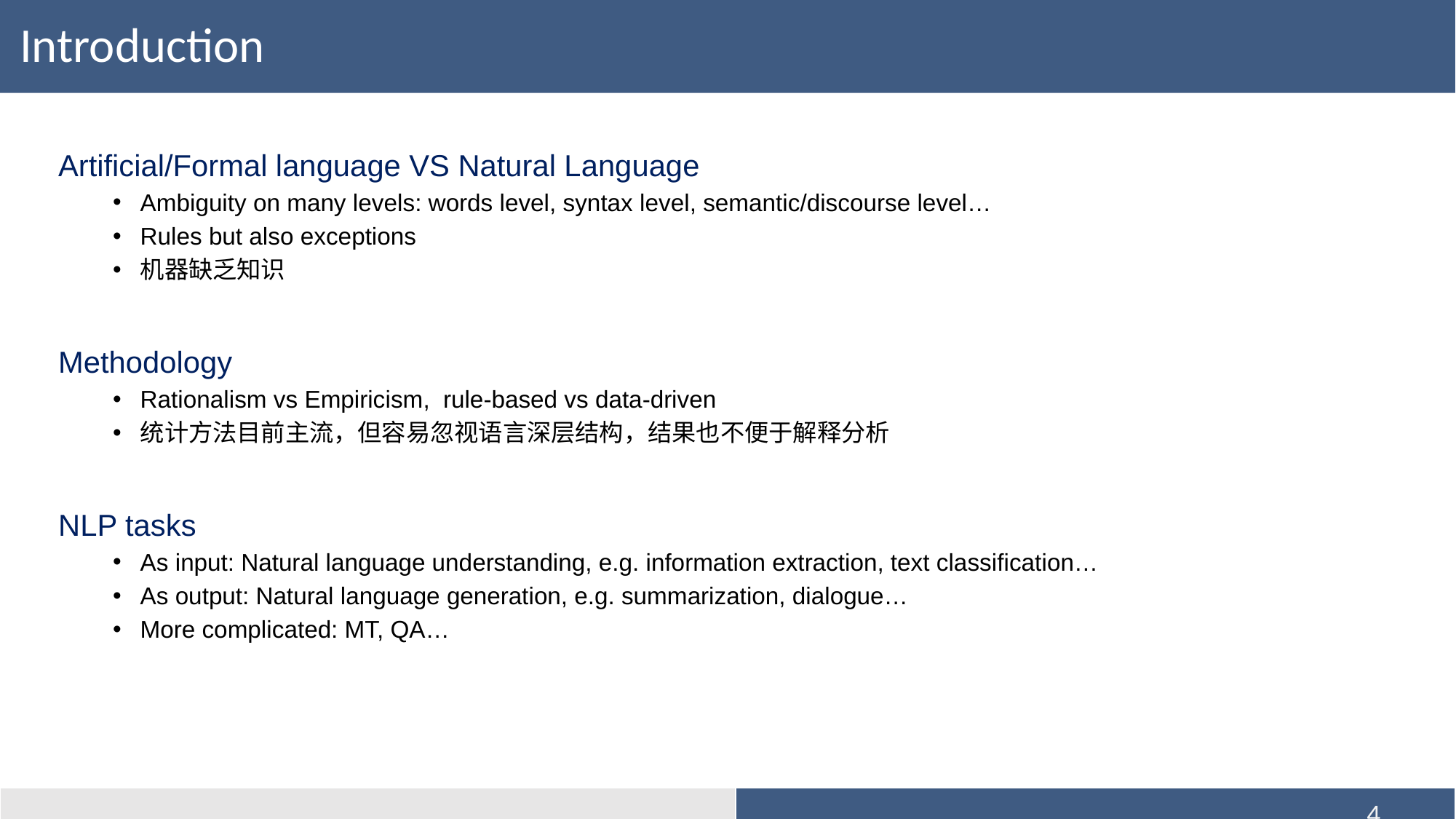

# Introduction
Artificial/Formal language VS Natural Language
Ambiguity on many levels: words level, syntax level, semantic/discourse level…
Rules but also exceptions
机器缺乏知识

Methodology
Rationalism vs Empiricism,  rule-based vs data-driven
统计方法目前主流，但容易忽视语言深层结构，结果也不便于解释分析

NLP tasks
As input: Natural language understanding, e.g. information extraction, text classification…
As output: Natural language generation, e.g. summarization, dialogue…
More complicated: MT, QA…